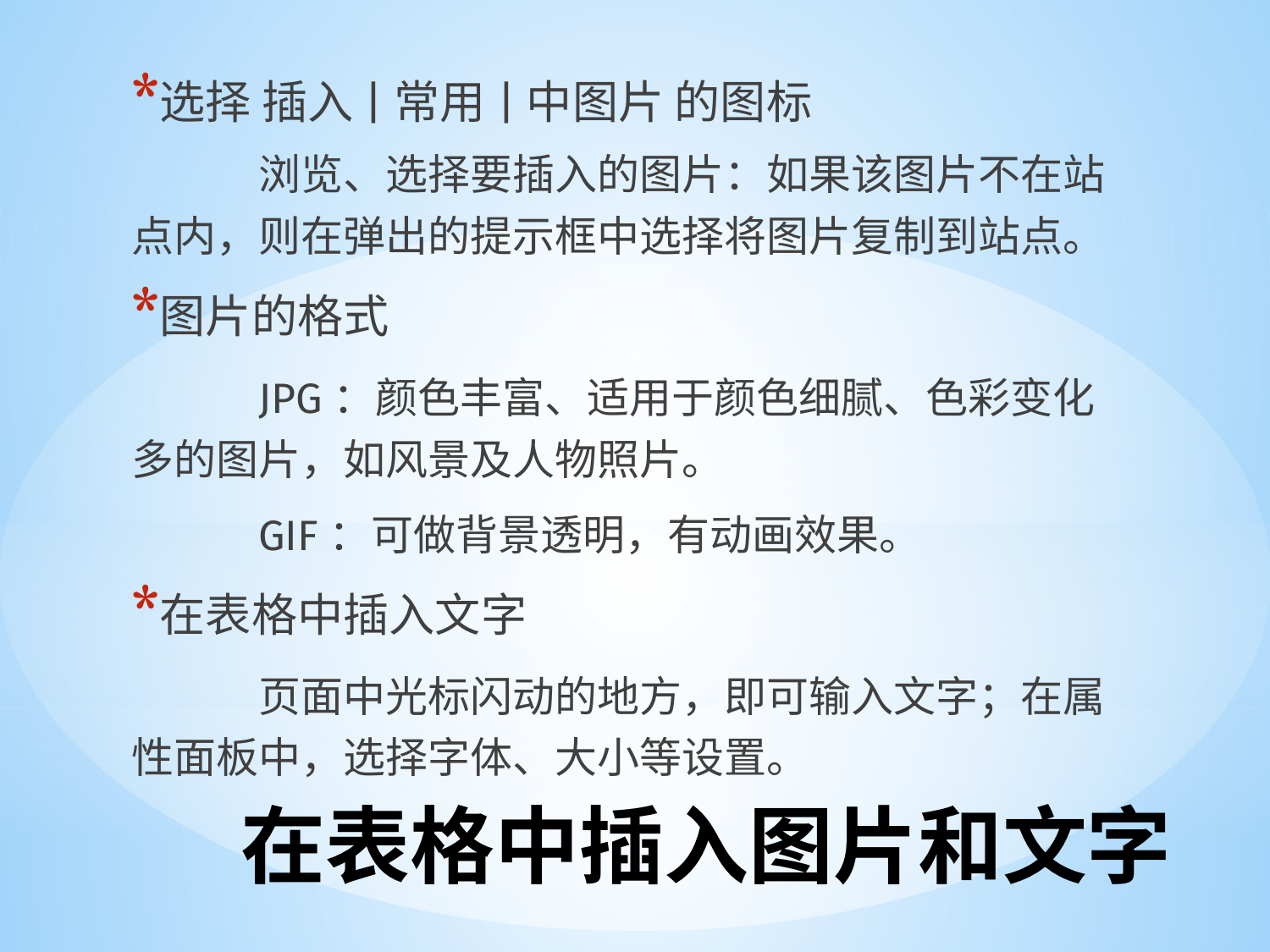

选择 插入|常用|中图片 的图标
	浏览、选择要插入的图片：如果该图片不在站点内，则在弹出的提示框中选择将图片复制到站点。
图片的格式
	JPG：颜色丰富、适用于颜色细腻、色彩变化多的图片，如风景及人物照片。
	GIF：可做背景透明，有动画效果。
在表格中插入文字
	页面中光标闪动的地方，即可输入文字；在属性面板中，选择字体、大小等设置。
# 在表格中插入图片和文字